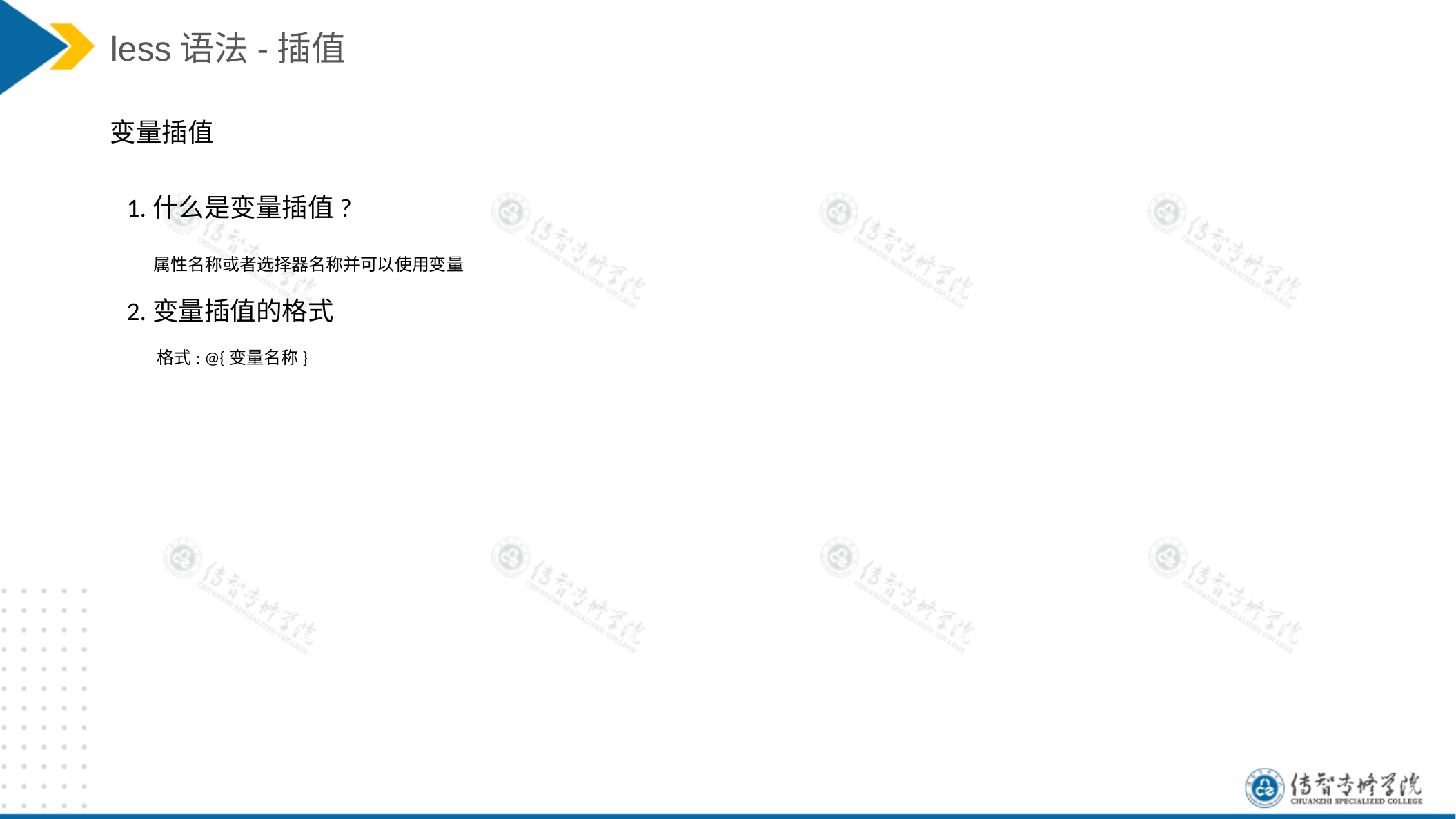

less语法-插值

变量插值
1.什么是变量插值?

      属性名称或者选择器名称并可以使用变量

2.变量插值的格式

       格式: @{变量名称}